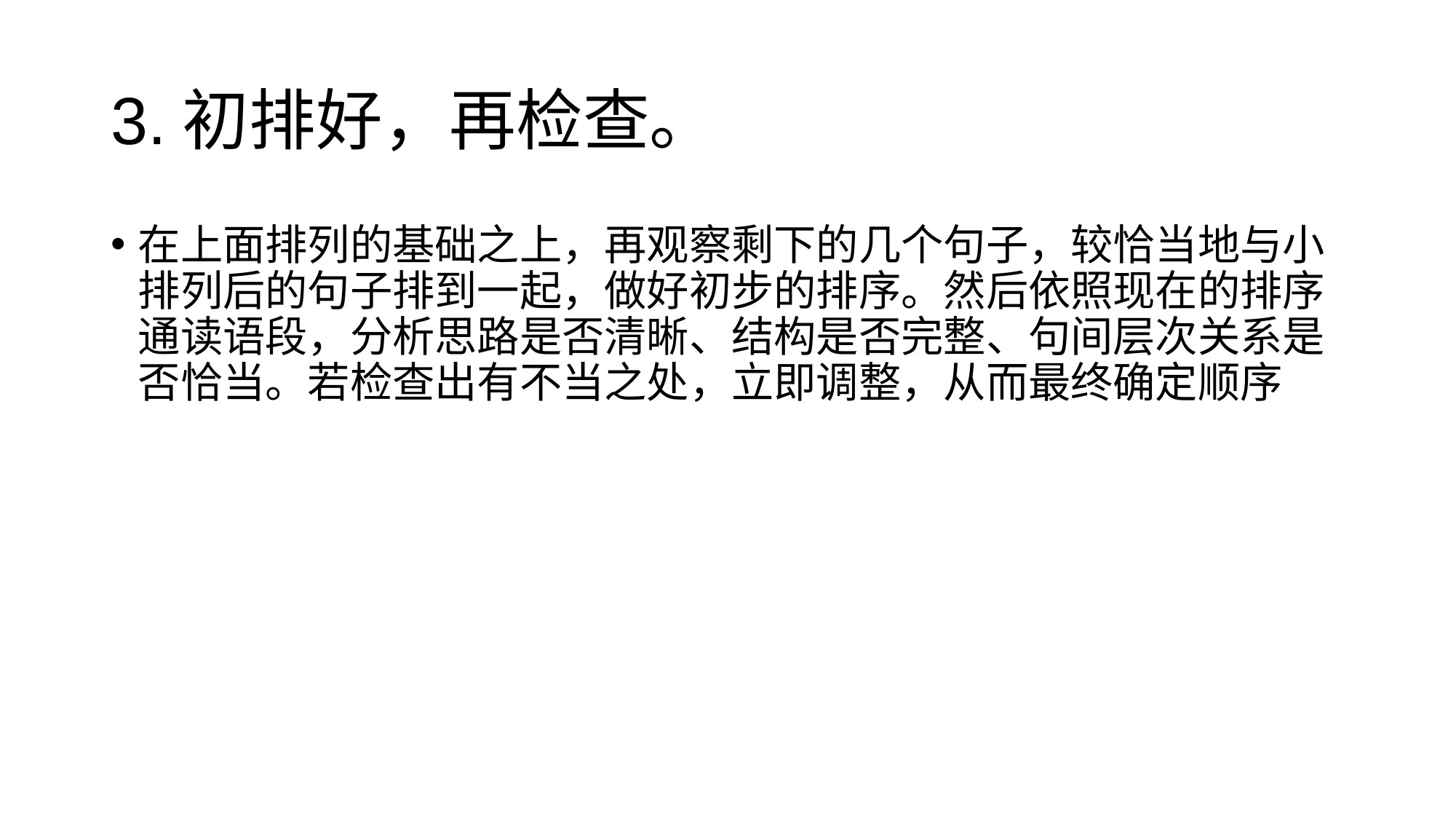

# 3.初排好，再检查。
在上面排列的基础之上，再观察剩下的几个句子，较恰当地与小排列后的句子排到一起，做好初步的排序。然后依照现在的排序通读语段，分析思路是否清晰、结构是否完整、句间层次关系是否恰当。若检查出有不当之处，立即调整，从而最终确定顺序